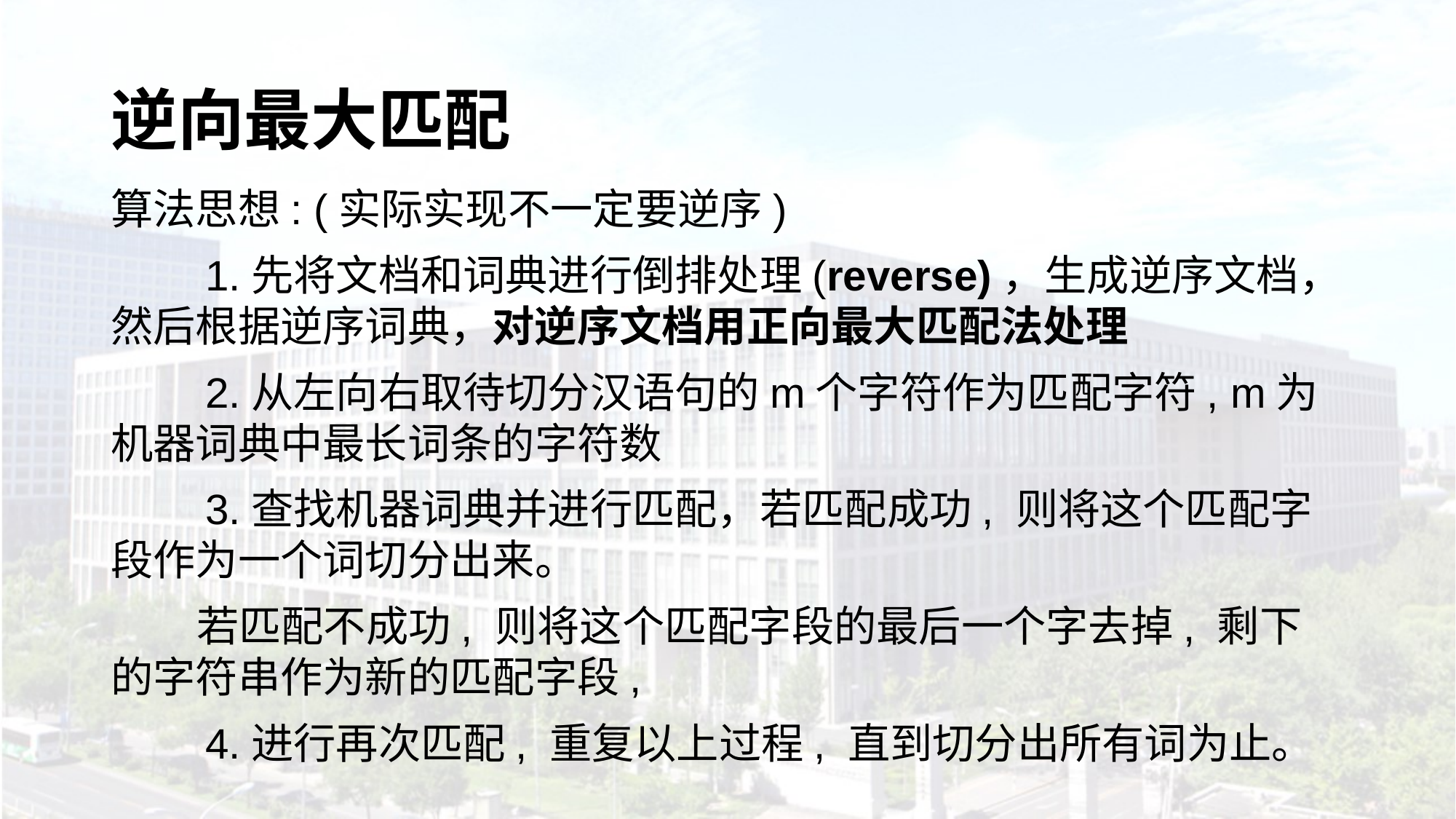

# 逆向最大匹配
算法思想: (实际实现不一定要逆序)
        1.先将文档和词典进行倒排处理(reverse)，生成逆序文档，然后根据逆序词典，对逆序文档用正向最大匹配法处理
        2.从左向右取待切分汉语句的m个字符作为匹配字符, m为机器词典中最长词条的字符数
        3.查找机器词典并进行匹配，若匹配成功, 则将这个匹配字段作为一个词切分出来。
        若匹配不成功, 则将这个匹配字段的最后一个字去掉, 剩下的字符串作为新的匹配字段,
        4.进行再次匹配, 重复以上过程, 直到切分出所有词为止。